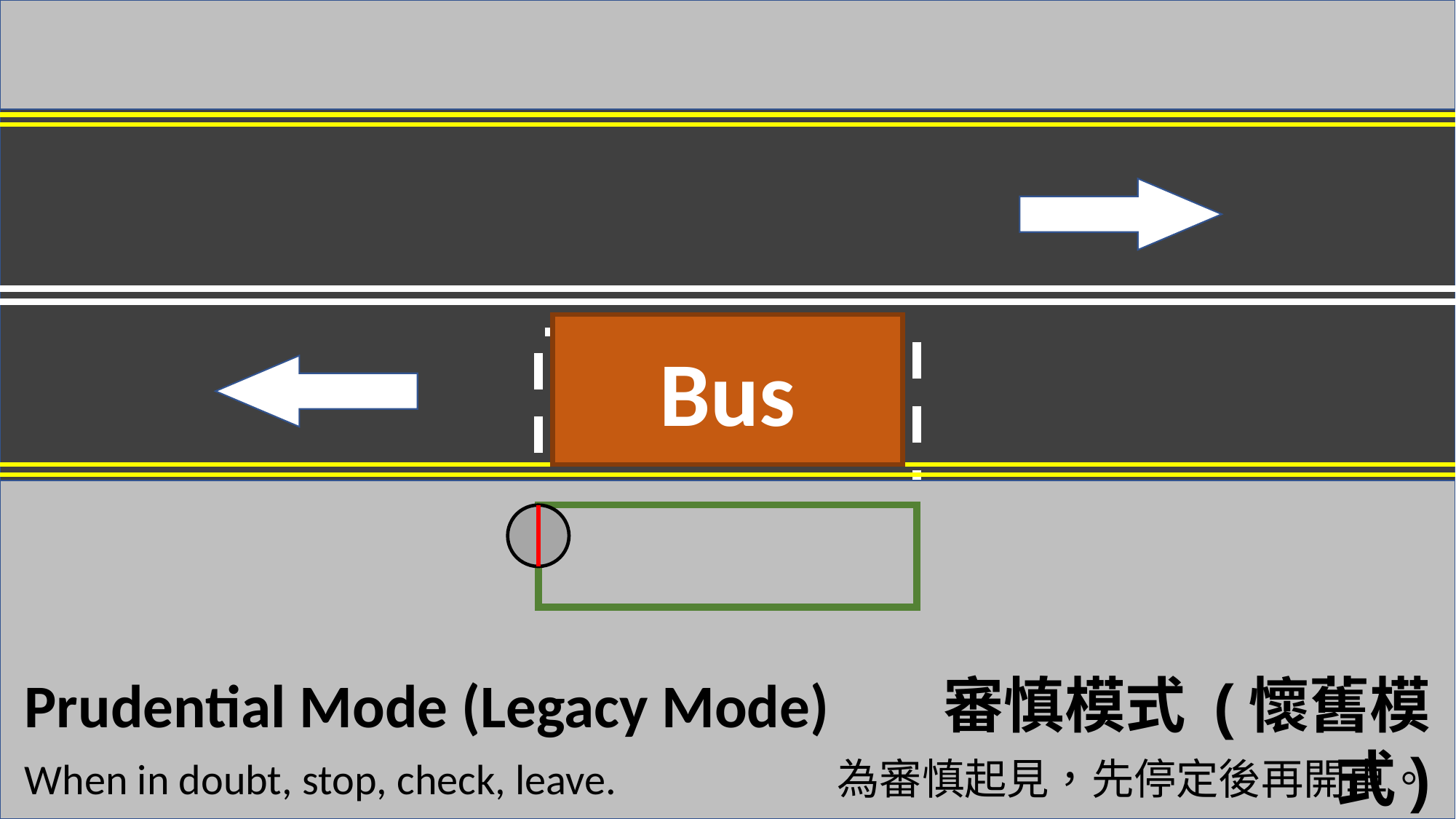

巴士
站
BUS
STOP
Bus

Prudential Mode (Legacy Mode)
審慎模式 (懷舊模式)
When in doubt, stop, check, leave.
為審慎起見，先停定後再開車。